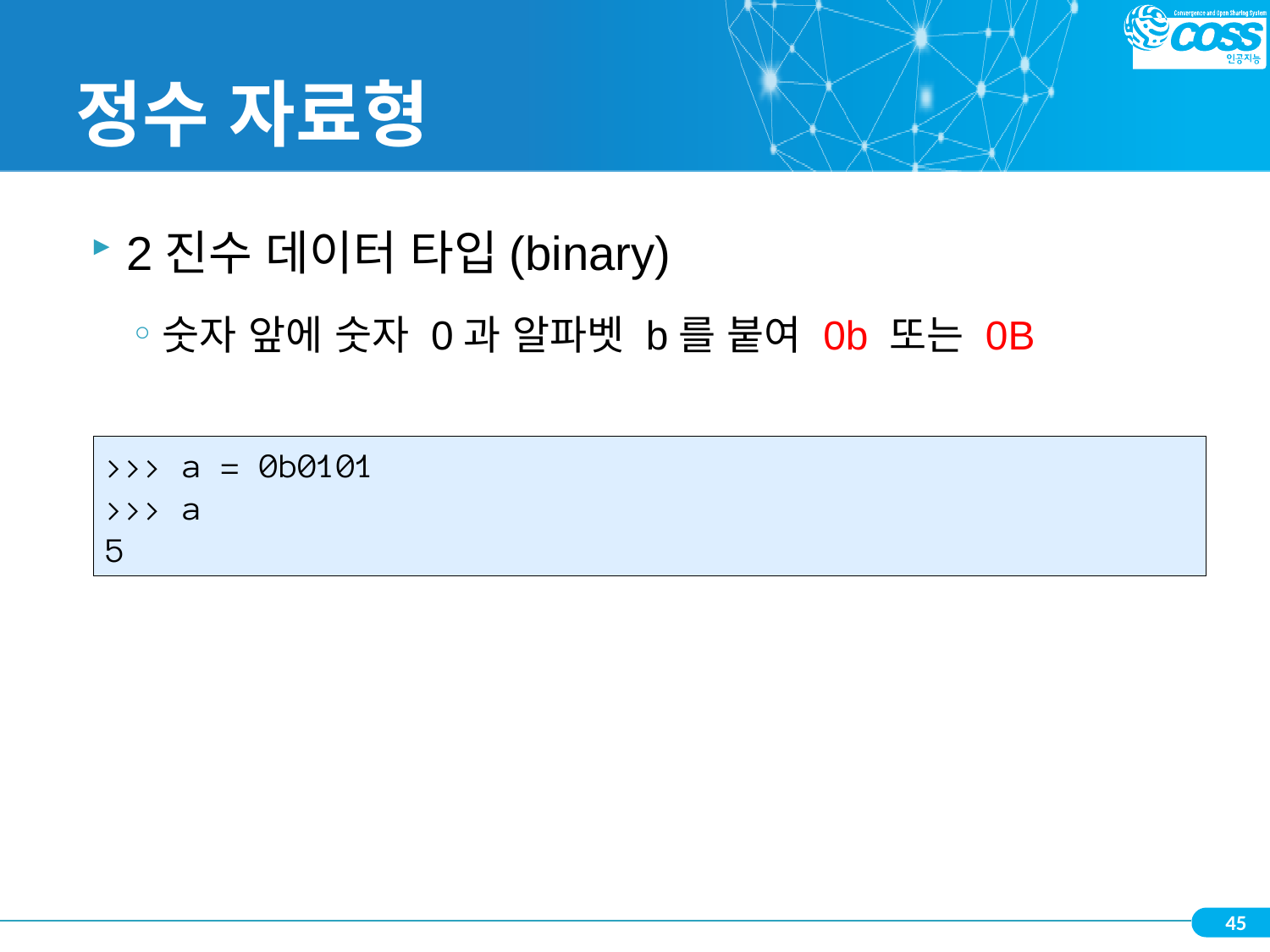

# 정수 자료형
2진수 데이터 타입(binary)
숫자 앞에 숫자 0과 알파벳 b를 붙여 0b 또는 0B

>>> a = 0b0101
>>> a
5